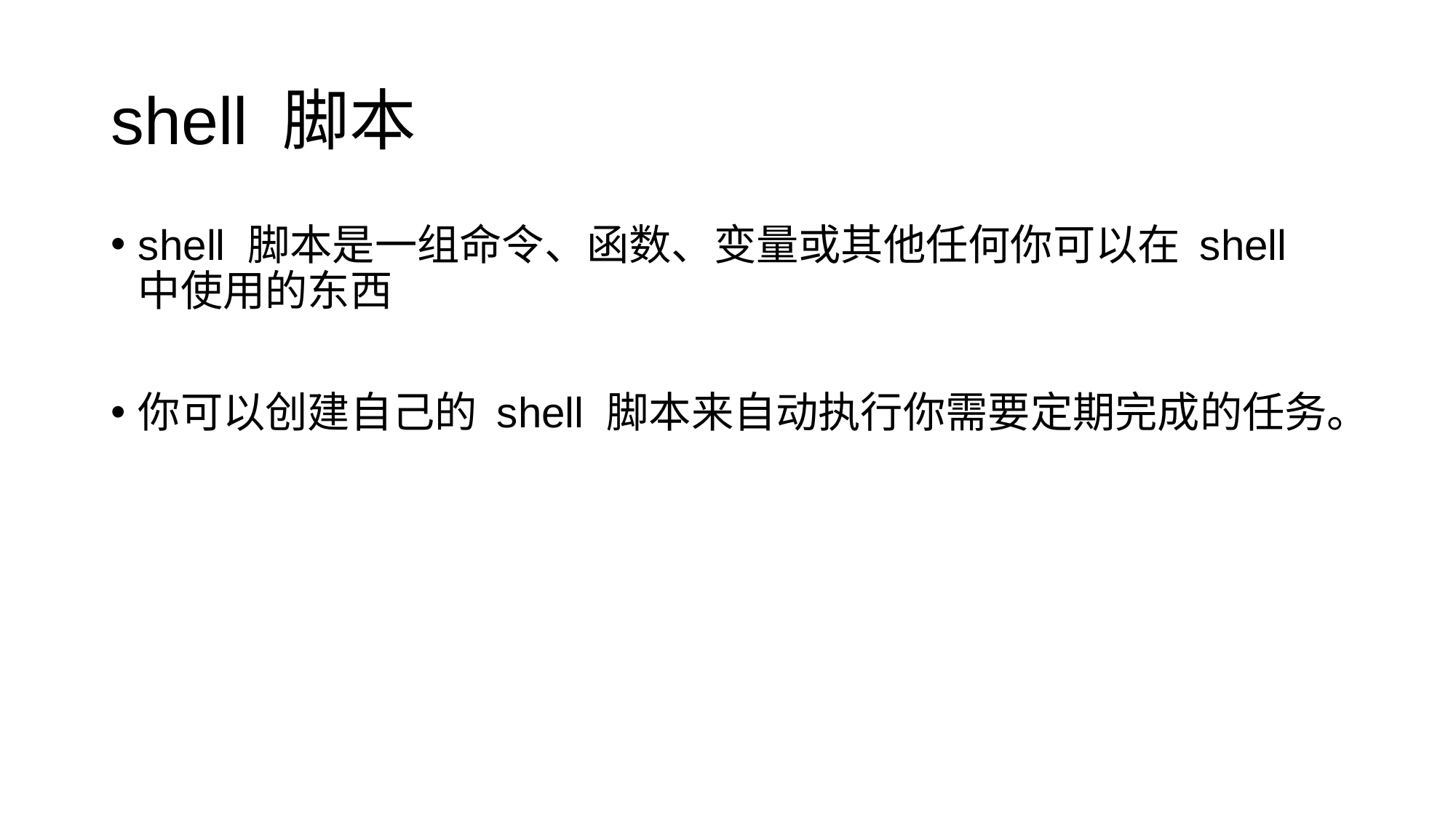

# shell 脚本
shell 脚本是一组命令、函数、变量或其他任何你可以在 shell 中使用的东西

你可以创建自己的 shell 脚本来自动执行你需要定期完成的任务。